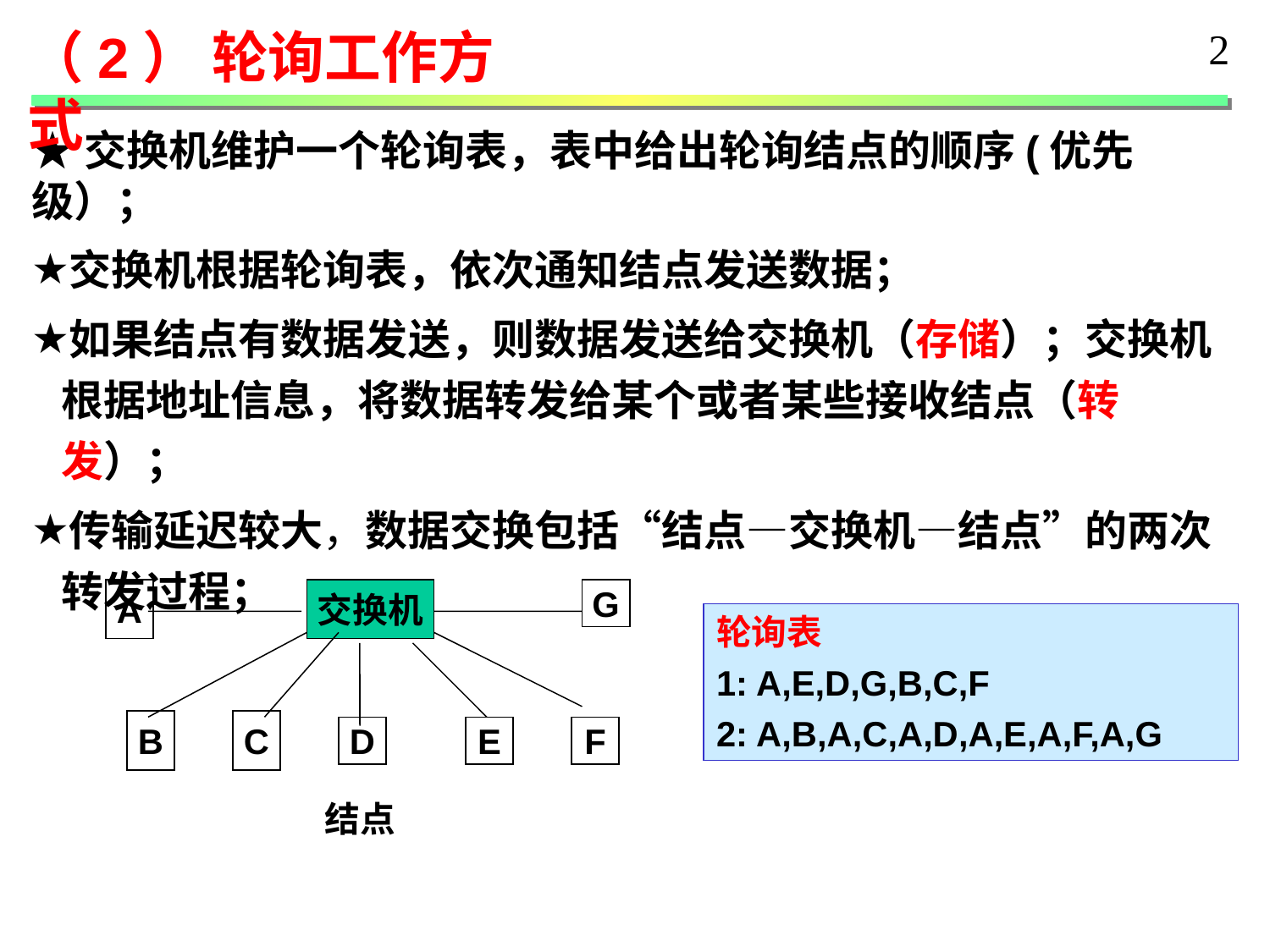

（2） 轮询工作方式
2

★交换机维护一个轮询表，表中给出轮询结点的顺序(优先级）；
交换机根据轮询表，依次通知结点发送数据；
如果结点有数据发送，则数据发送给交换机（存储）；交换机根据地址信息，将数据转发给某个或者某些接收结点（转发）；
传输延迟较大，数据交换包括“结点—交换机—结点”的两次转发过程；
A
交换机
G

B
C
D
E
F
结点
轮询表
1: A,E,D,G,B,C,F
2: A,B,A,C,A,D,A,E,A,F,A,G